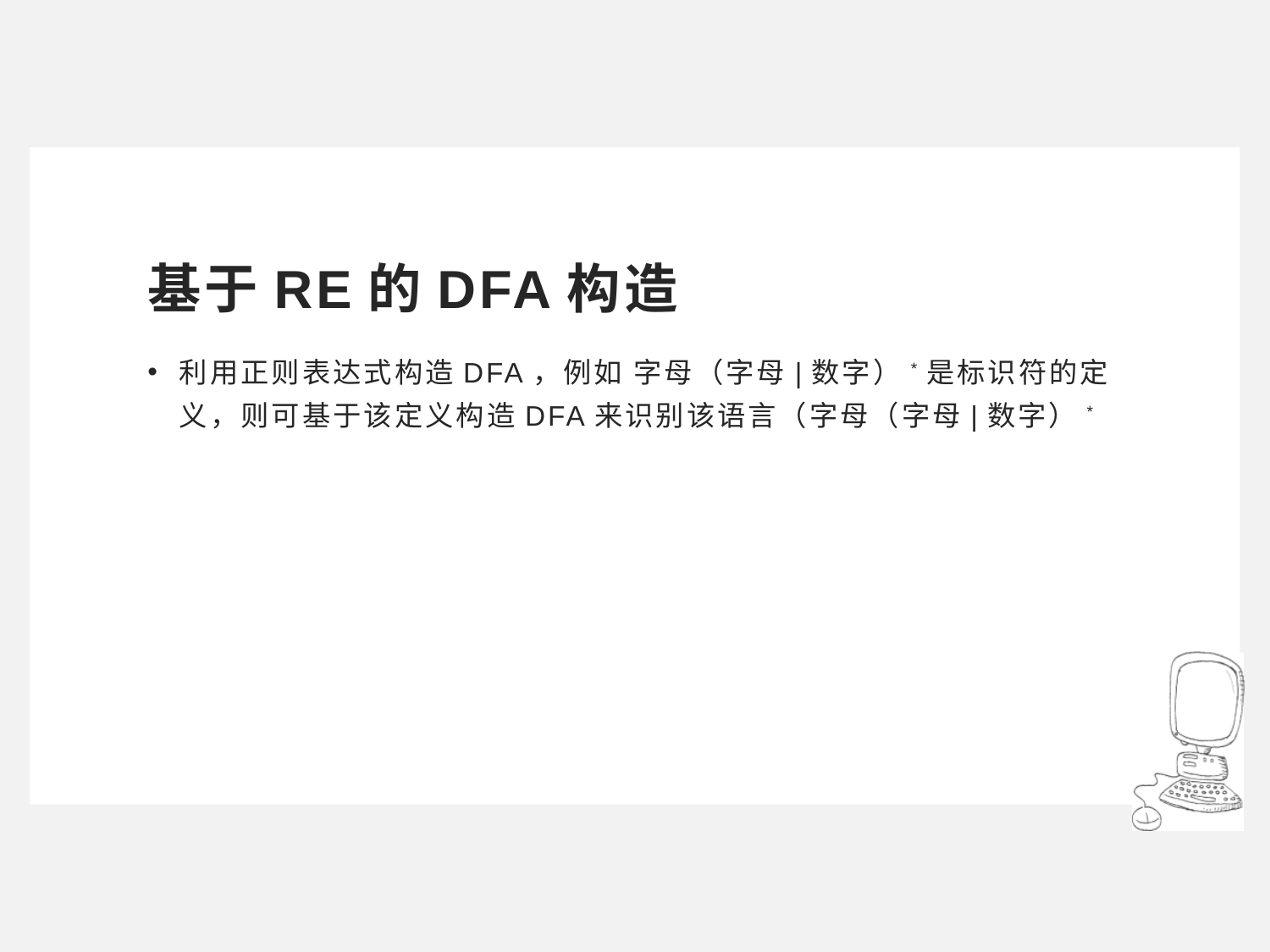

# 基于RE的DFA构造
利用正则表达式构造DFA，例如 字母（字母|数字）*是标识符的定义，则可基于该定义构造DFA来识别该语言（字母（字母|数字）*